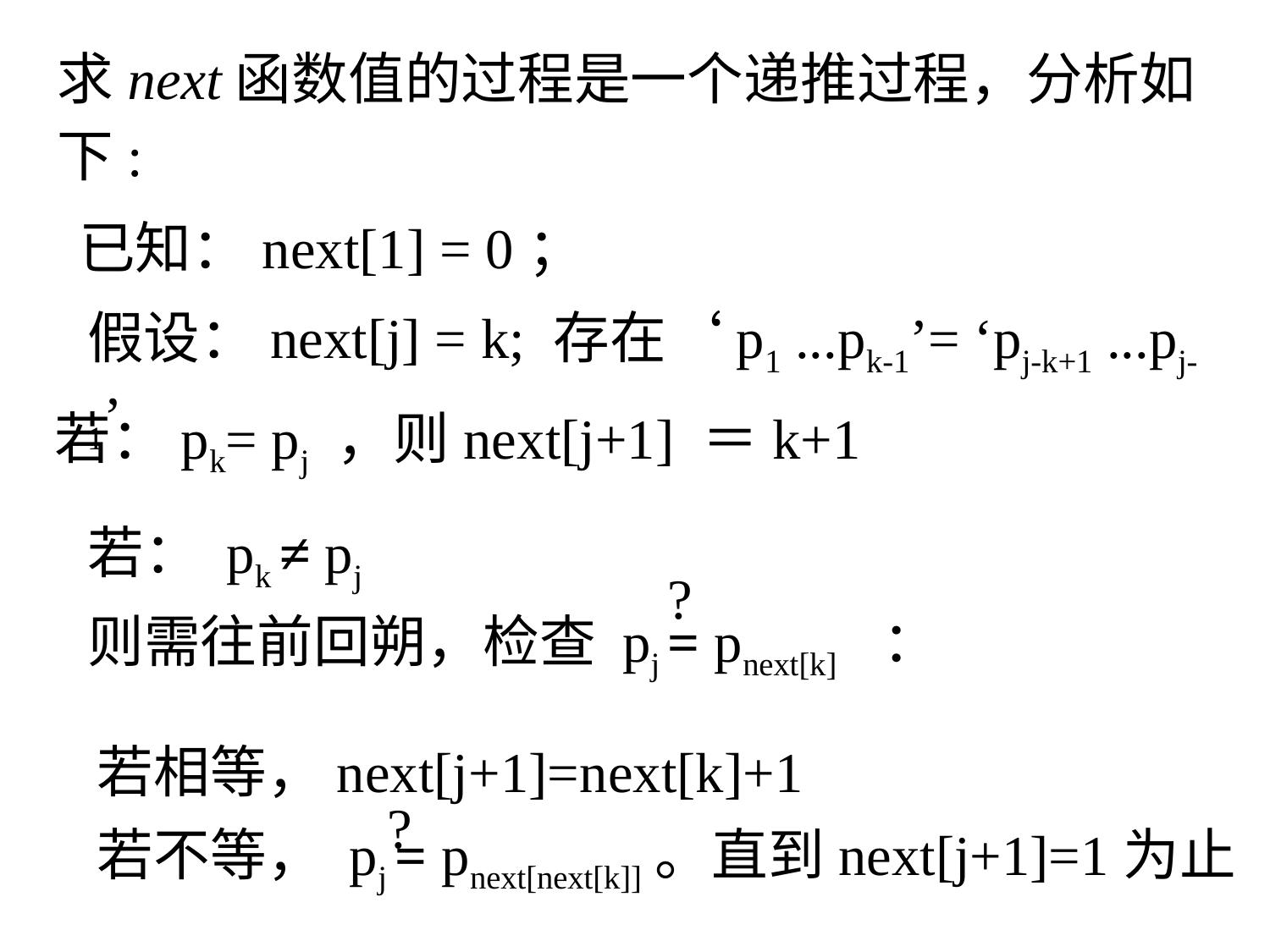

求next函数值的过程是一个递推过程，分析如下:
已知：next[1] = 0；
假设：next[j] = k; 存在‘p1 ...pk-1’= ‘pj-k+1 ...pj-1’
若：pk= pj ，则next[j+1] ＝k+1
若： pk ≠ pj
则需往前回朔，检查 pj = pnext[k]　：
?
若相等，next[j+1]=next[k]+1
若不等， pj = pnext[next[k]]。直到next[j+1]=1为止
?